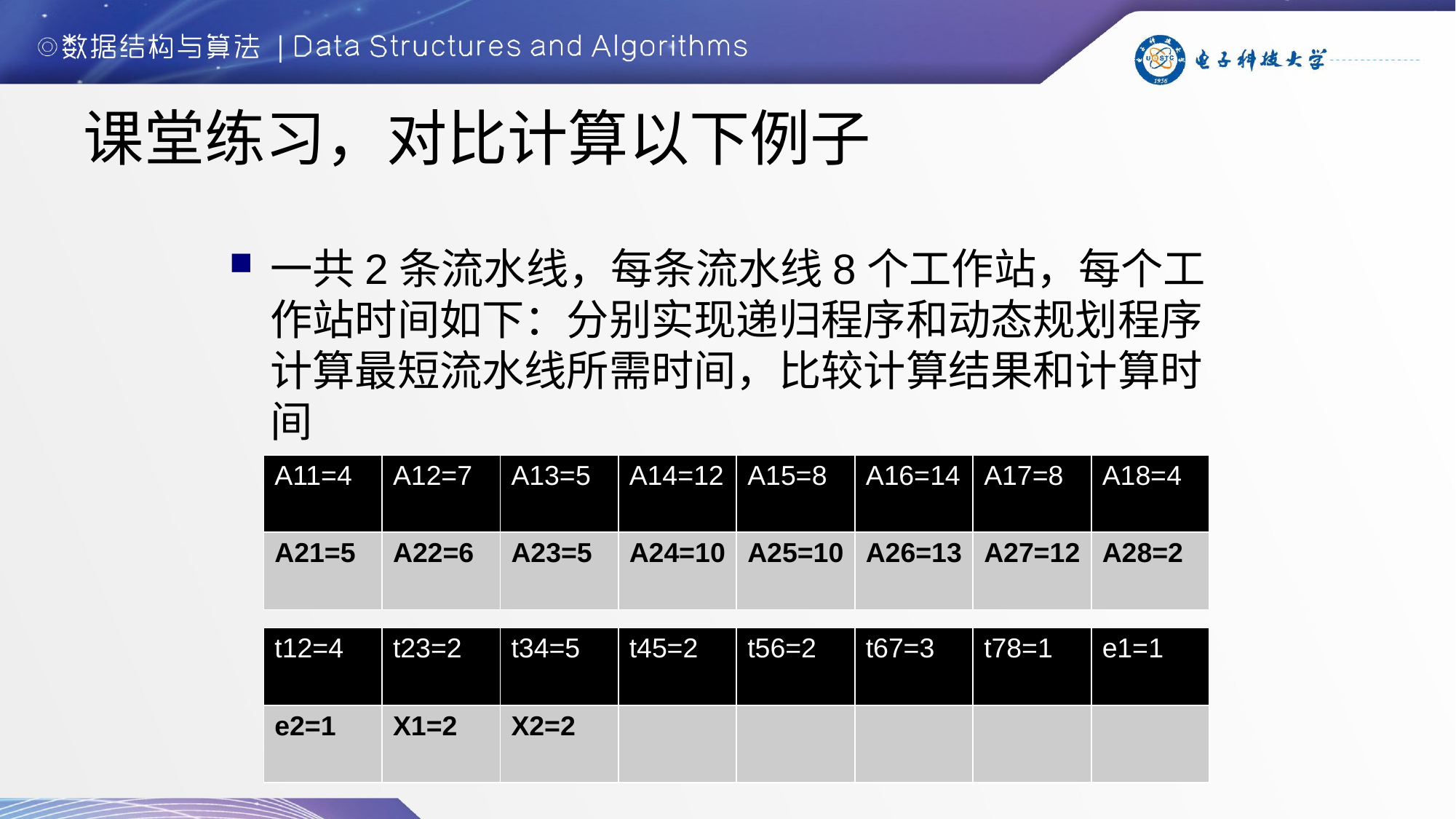

# 课堂练习，对比计算以下例子

一共2条流水线，每条流水线8个工作站，每个工作站时间如下：分别实现递归程序和动态规划程序计算最短流水线所需时间，比较计算结果和计算时间
| A11=4 | A12=7 | A13=5 | A14=12 | A15=8 | A16=14 | A17=8 | A18=4 |
| --- | --- | --- | --- | --- | --- | --- | --- |
| A21=5 | A22=6 | A23=5 | A24=10 | A25=10 | A26=13 | A27=12 | A28=2 |
| t12=4 | t23=2 | t34=5 | t45=2 | t56=2 | t67=3 | t78=1 | e1=1 |
| --- | --- | --- | --- | --- | --- | --- | --- |
| e2=1 | X1=2 | X2=2 |  |  |  |  |  |